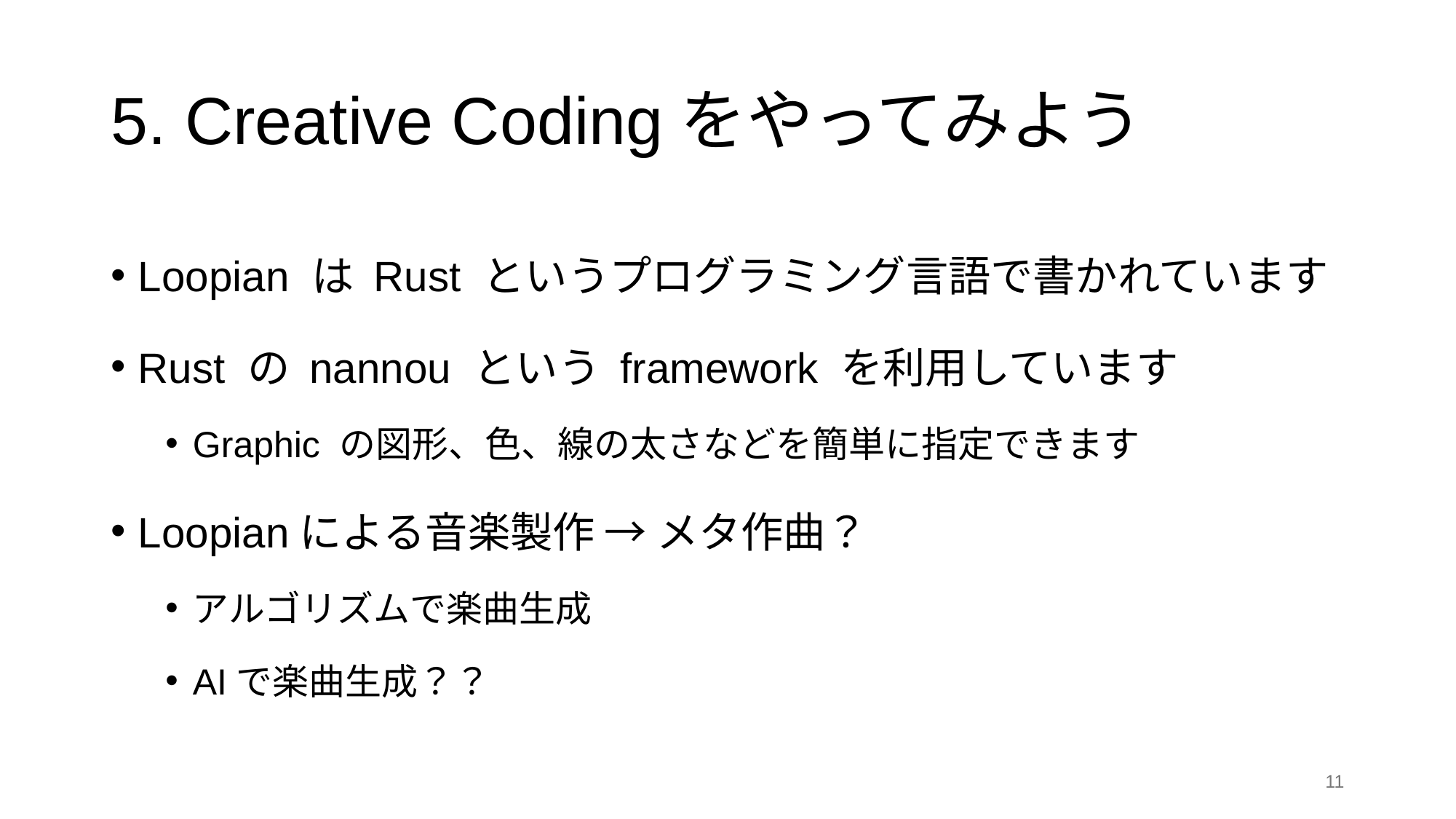

# 5. Creative Codingをやってみよう
Loopian は Rust というプログラミング言語で書かれています
Rust の nannou という framework を利用しています
Graphic の図形、色、線の太さなどを簡単に指定できます
Loopianによる音楽製作 → メタ作曲？
アルゴリズムで楽曲生成
AIで楽曲生成？？

11